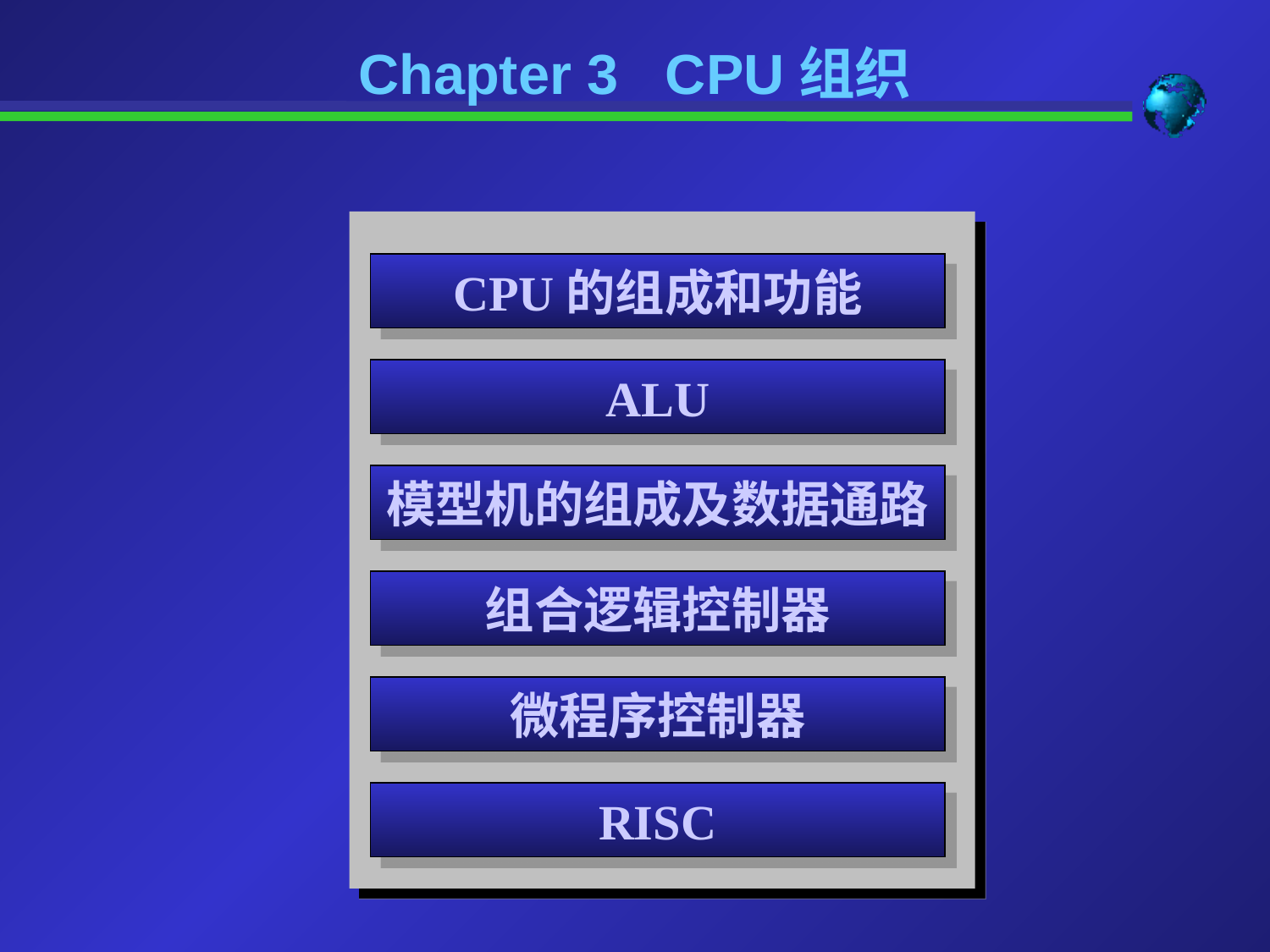

Chapter 3   CPU组织

CPU的组成和功能
ALU
模型机的组成及数据通路
组合逻辑控制器
微程序控制器
RISC
3